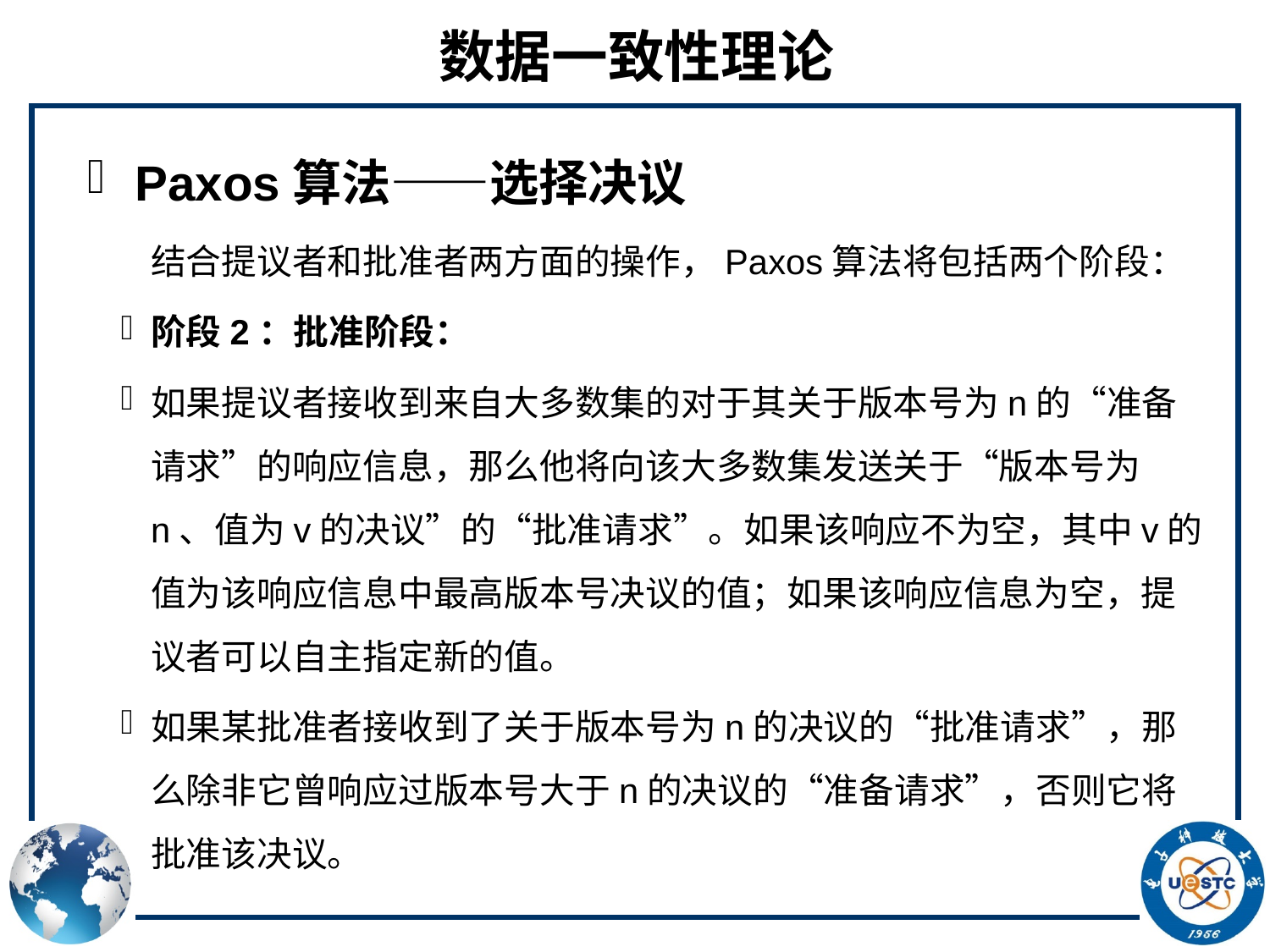

# 数据一致性理论
Paxos算法——选择决议
结合提议者和批准者两方面的操作，Paxos算法将包括两个阶段：
阶段2：批准阶段：
如果提议者接收到来自大多数集的对于其关于版本号为n的“准备请求”的响应信息，那么他将向该大多数集发送关于“版本号为n、值为v的决议”的“批准请求”。如果该响应不为空，其中v的值为该响应信息中最高版本号决议的值；如果该响应信息为空，提议者可以自主指定新的值。
如果某批准者接收到了关于版本号为n的决议的“批准请求”，那么除非它曾响应过版本号大于n的决议的“准备请求”，否则它将批准该决议。